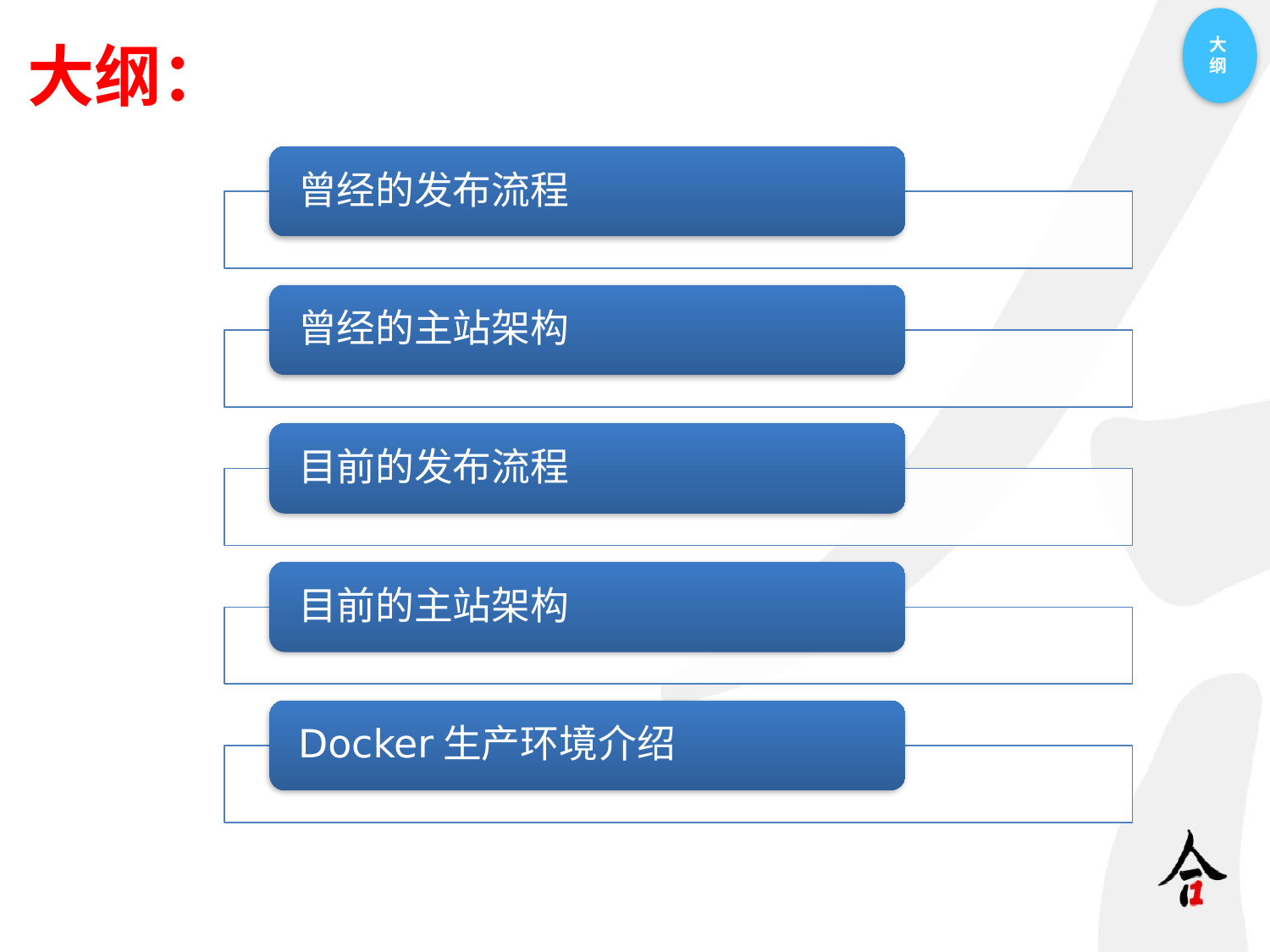

大纲
大纲：
曾经的发布流程
曾经的主站架构
目前的发布流程
目前的主站架构
Docker生产环境介绍